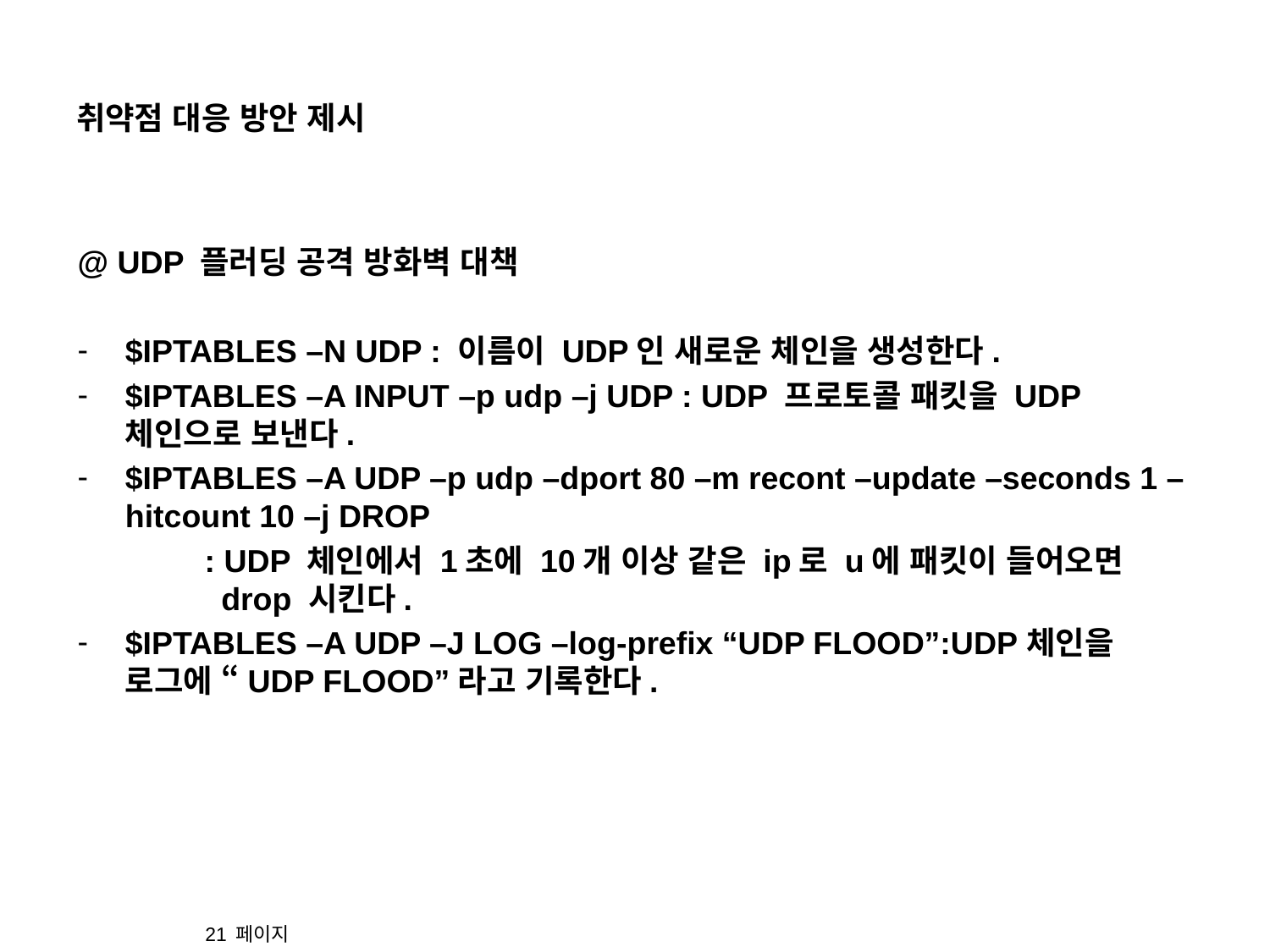

# 취약점 대응 방안 제시
@ UDP 플러딩 공격 방화벽 대책

$IPTABLES –N UDP : 이름이 UDP인 새로운 체인을 생성한다.
$IPTABLES –A INPUT –p udp –j UDP : UDP 프로토콜 패킷을 UDP 체인으로 보낸다.
$IPTABLES –A UDP –p udp –dport 80 –m recont –update –seconds 1 –hitcount 10 –j DROP
	: UDP 체인에서 1초에 10개 이상 같은 ip로 u에 패킷이 들어오면 	 drop 시킨다.
$IPTABLES –A UDP –J LOG –log-prefix “UDP FLOOD”:UDP체인을 로그에 “UDP FLOOD”라고 기록한다.

				21 페이지